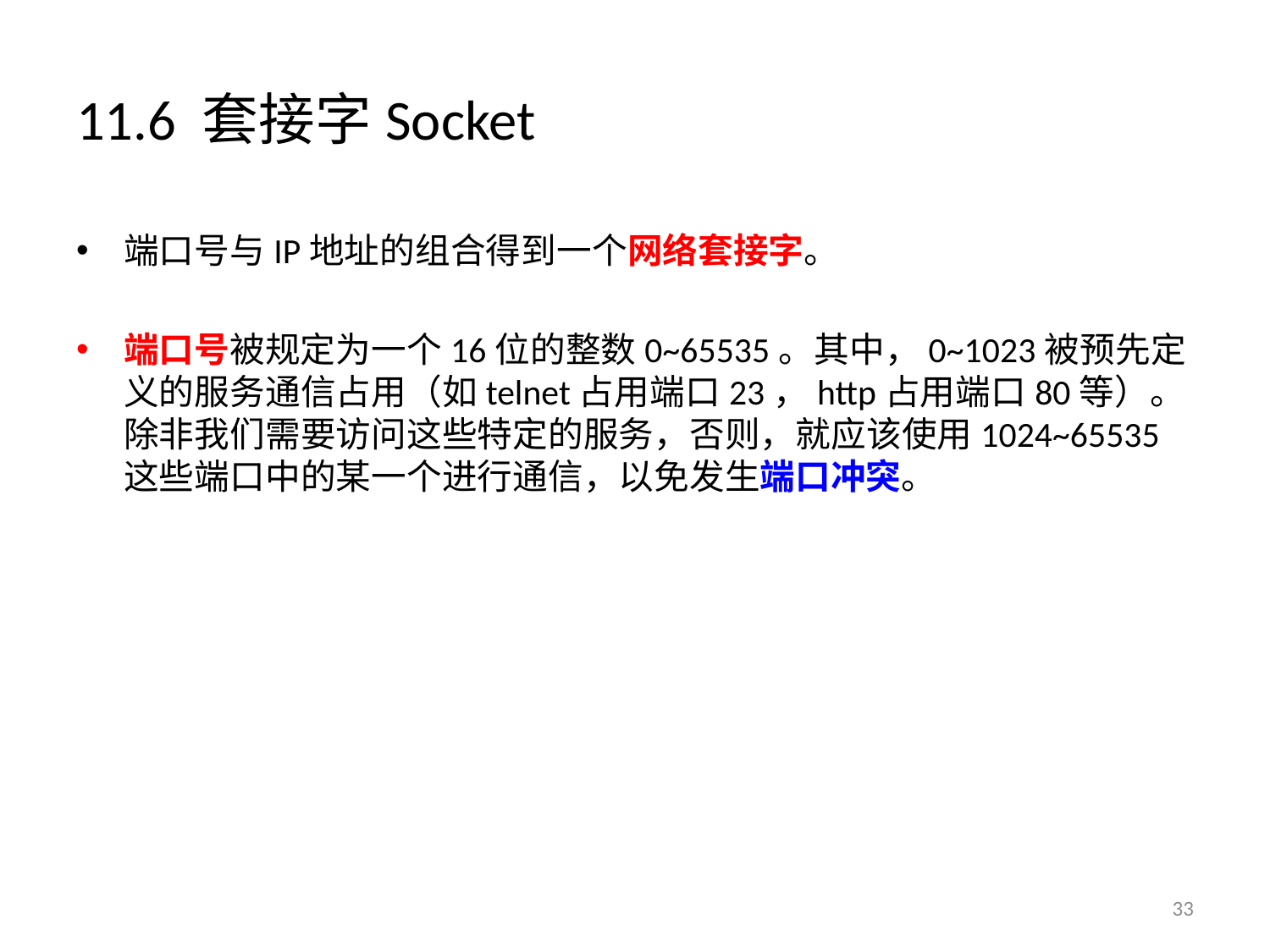

# 11.6 套接字Socket
端口号与IP地址的组合得到一个网络套接字。

端口号被规定为一个16位的整数0~65535。其中，0~1023被预先定义的服务通信占用（如telnet占用端口23，http占用端口80等）。除非我们需要访问这些特定的服务，否则，就应该使用1024~65535这些端口中的某一个进行通信，以免发生端口冲突。
33